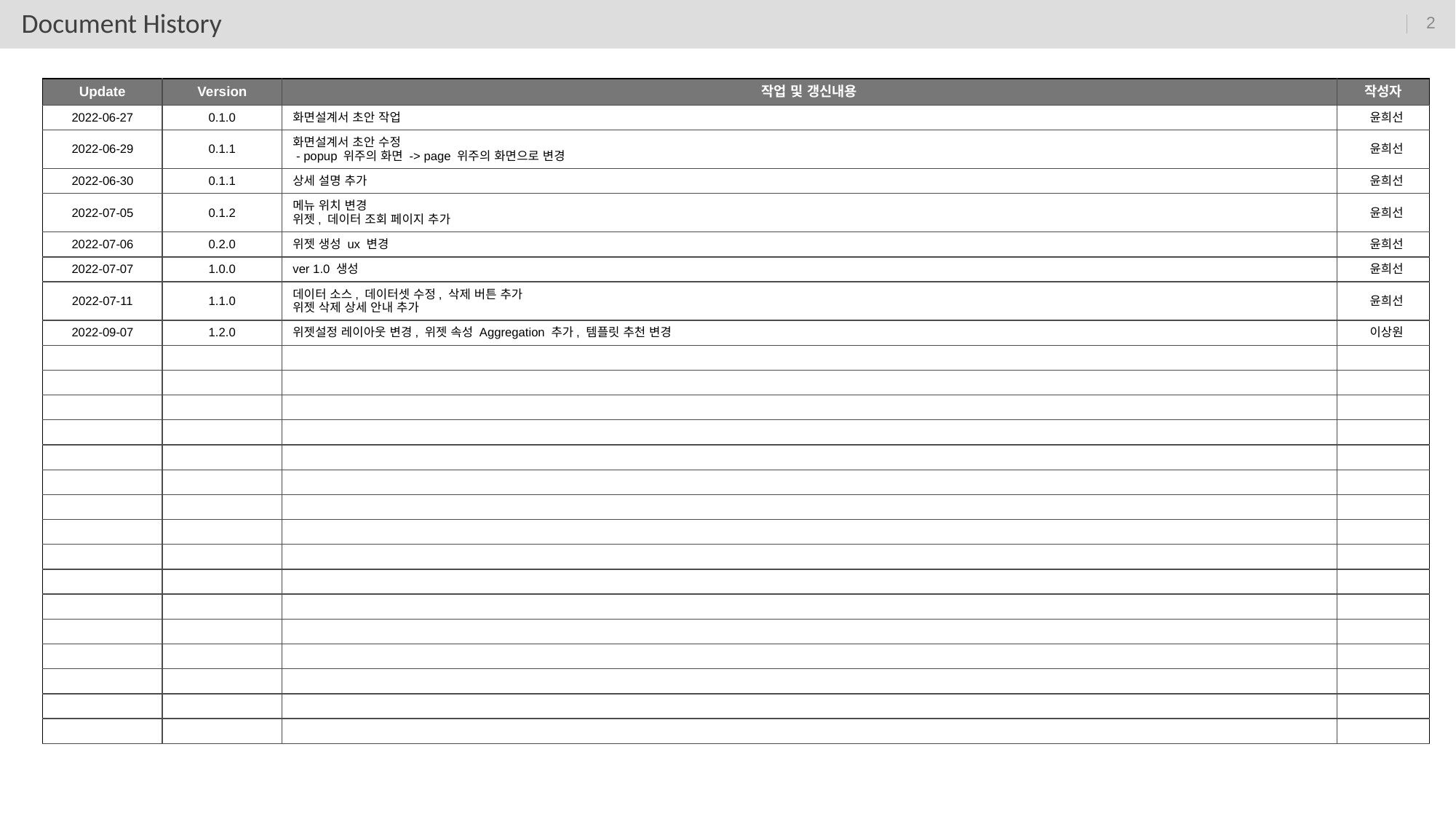

Document History
| Update | Version | 작업 및 갱신내용 | 작성자 |
| --- | --- | --- | --- |
| 2022-06-27 | 0.1.0 | 화면설계서 초안 작업 | 윤희선 |
| 2022-06-29 | 0.1.1 | 화면설계서 초안 수정 - popup 위주의 화면 -> page 위주의 화면으로 변경 | 윤희선 |
| 2022-06-30 | 0.1.1 | 상세 설명 추가 | 윤희선 |
| 2022-07-05 | 0.1.2 | 메뉴 위치 변경 위젯, 데이터 조회 페이지 추가 | 윤희선 |
| 2022-07-06 | 0.2.0 | 위젯 생성 ux 변경 | 윤희선 |
| 2022-07-07 | 1.0.0 | ver 1.0 생성 | 윤희선 |
| 2022-07-11 | 1.1.0 | 데이터 소스, 데이터셋 수정, 삭제 버튼 추가 위젯 삭제 상세 안내 추가 | 윤희선 |
| 2022-09-07 | 1.2.0 | 위젯설정 레이아웃 변경, 위젯 속성 Aggregation 추가, 템플릿 추천 변경 | 이상원 |
|  |  |  |  |
|  |  |  |  |
|  |  |  |  |
|  |  |  |  |
|  |  |  |  |
|  |  |  |  |
|  |  |  |  |
|  |  |  |  |
|  |  |  |  |
|  |  |  |  |
|  |  |  |  |
|  |  |  |  |
|  |  |  |  |
|  |  |  |  |
|  |  |  |  |
|  |  |  |  |